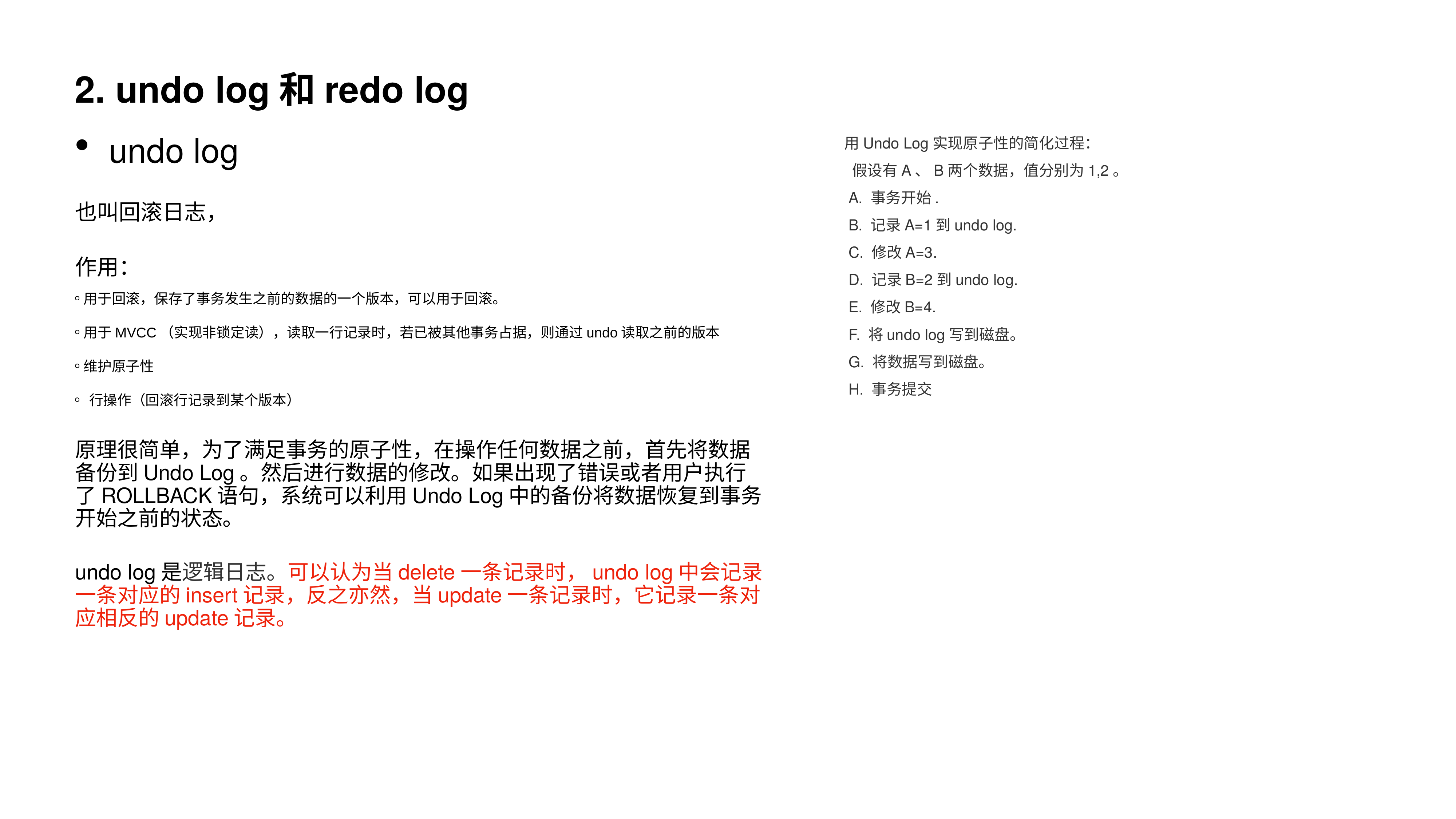

2. undo log和redo log
undo log
也叫回滚日志，
作用：

用于回滚，保存了事务发生之前的数据的一个版本，可以用于回滚。

用于MVCC（实现非锁定读），读取一行记录时，若已被其他事务占据，则通过undo读取之前的版本

维护原子性

行操作（回滚行记录到某个版本）
原理很简单，为了满足事务的原子性，在操作任何数据之前，首先将数据备份到Undo Log。然后进行数据的修改。如果出现了错误或者用户执行了ROLLBACK语句，系统可以利用Undo Log中的备份将数据恢复到事务开始之前的状态。
undo log是逻辑日志。可以认为当delete一条记录时，undo log中会记录一条对应的insert记录，反之亦然，当update一条记录时，它记录一条对应相反的update记录。
用Undo Log实现原子性的简化过程：
 假设有A、B两个数据，值分别为1,2。
 A. 事务开始.
 B. 记录A=1到undo log.
 C. 修改A=3.
 D. 记录B=2到undo log.
 E. 修改B=4.
 F. 将undo log写到磁盘。
 G. 将数据写到磁盘。
 H. 事务提交